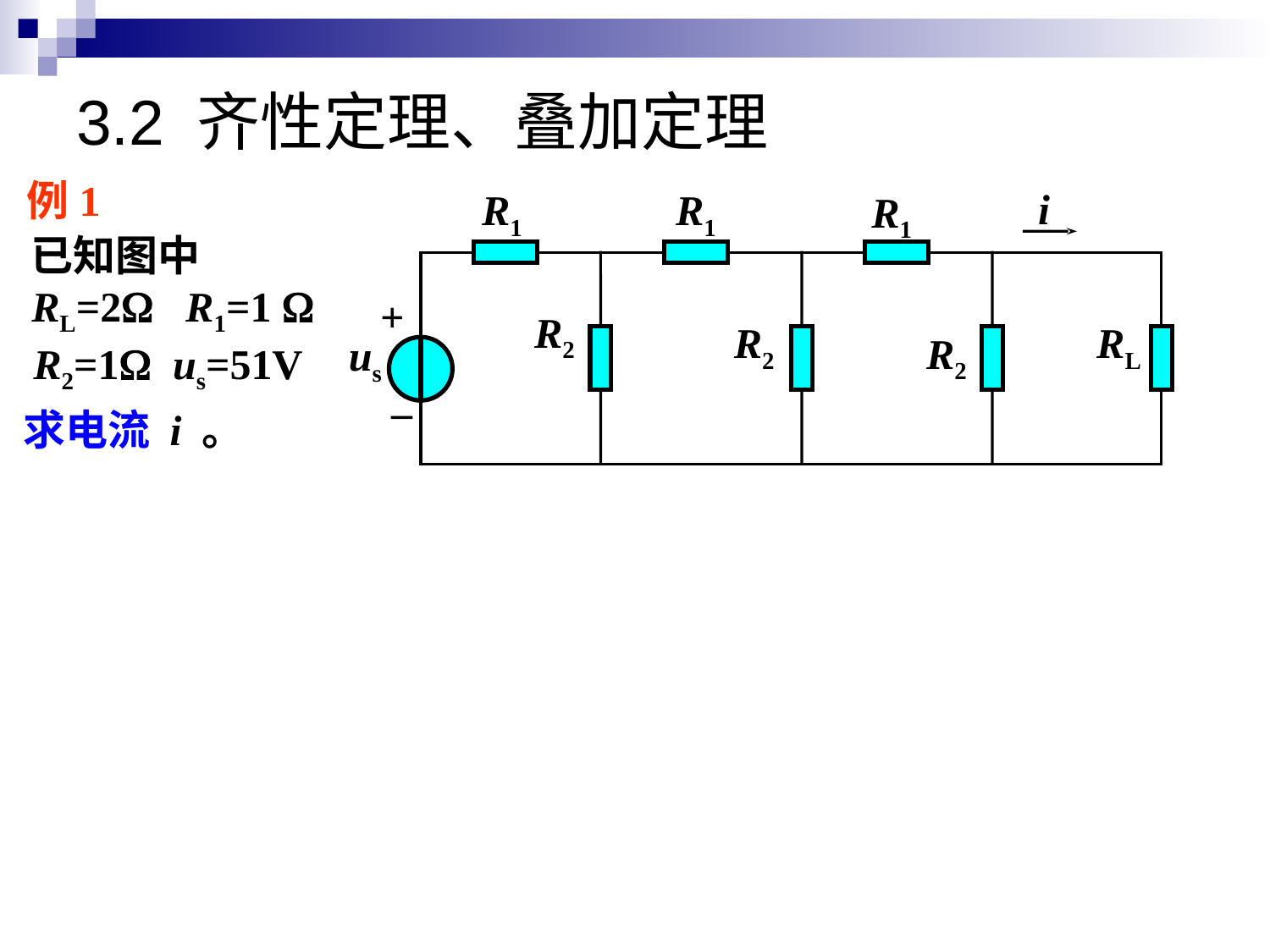

# 3.2 齐性定理、叠加定理
例1
i
R1
R1
R1

+
R2
R2
RL
R2
us

–
已知图中
RL=2Ω   R1=1 Ω
R2=1Ω  us=51V
求电流 i 。